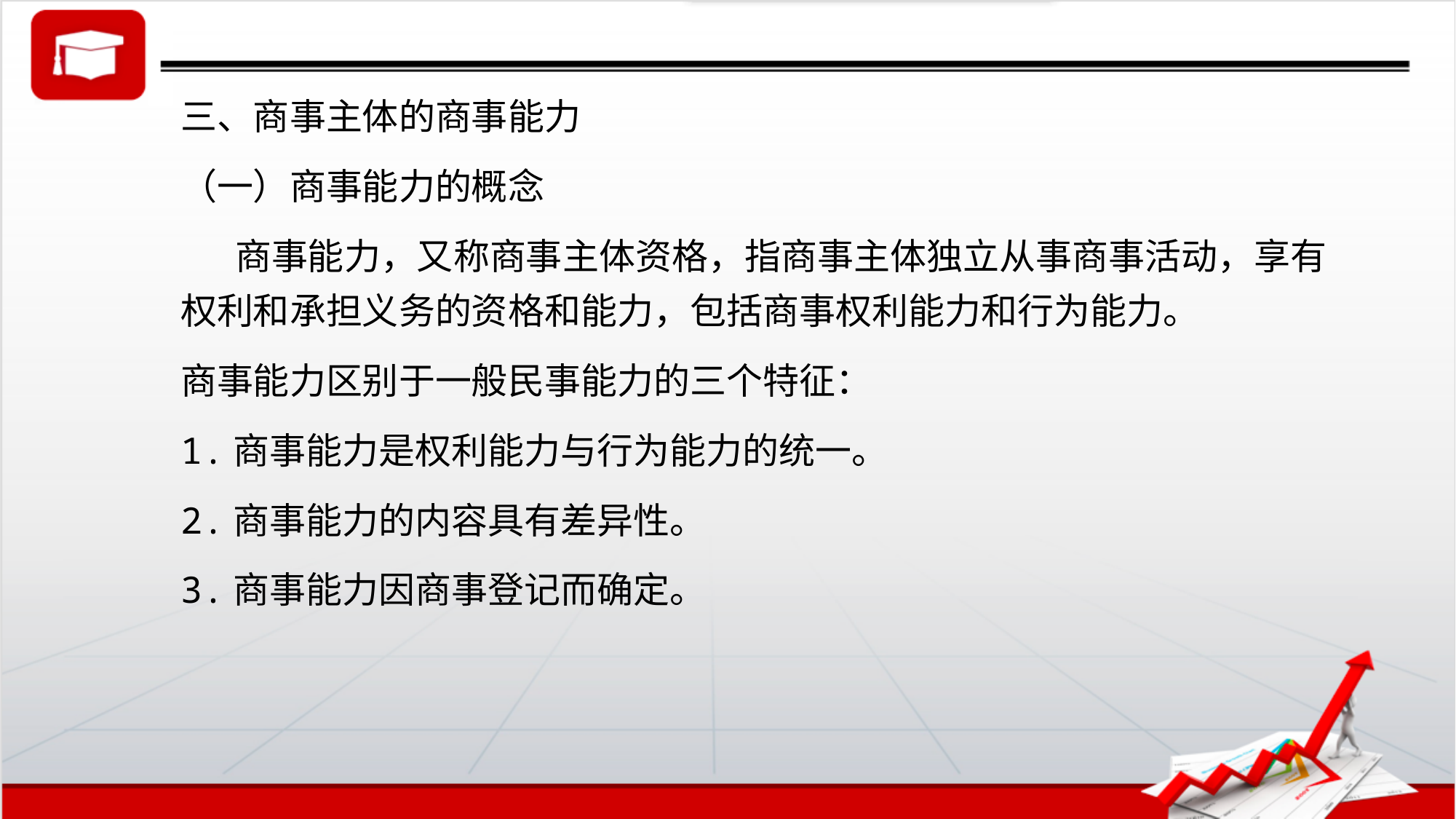

三、商事主体的商事能力
（一）商事能力的概念
商事能力，又称商事主体资格，指商事主体独立从事商事活动，享有权利和承担义务的资格和能力，包括商事权利能力和行为能力。
商事能力区别于一般民事能力的三个特征：
1.商事能力是权利能力与行为能力的统一。
2.商事能力的内容具有差异性。
3.商事能力因商事登记而确定。